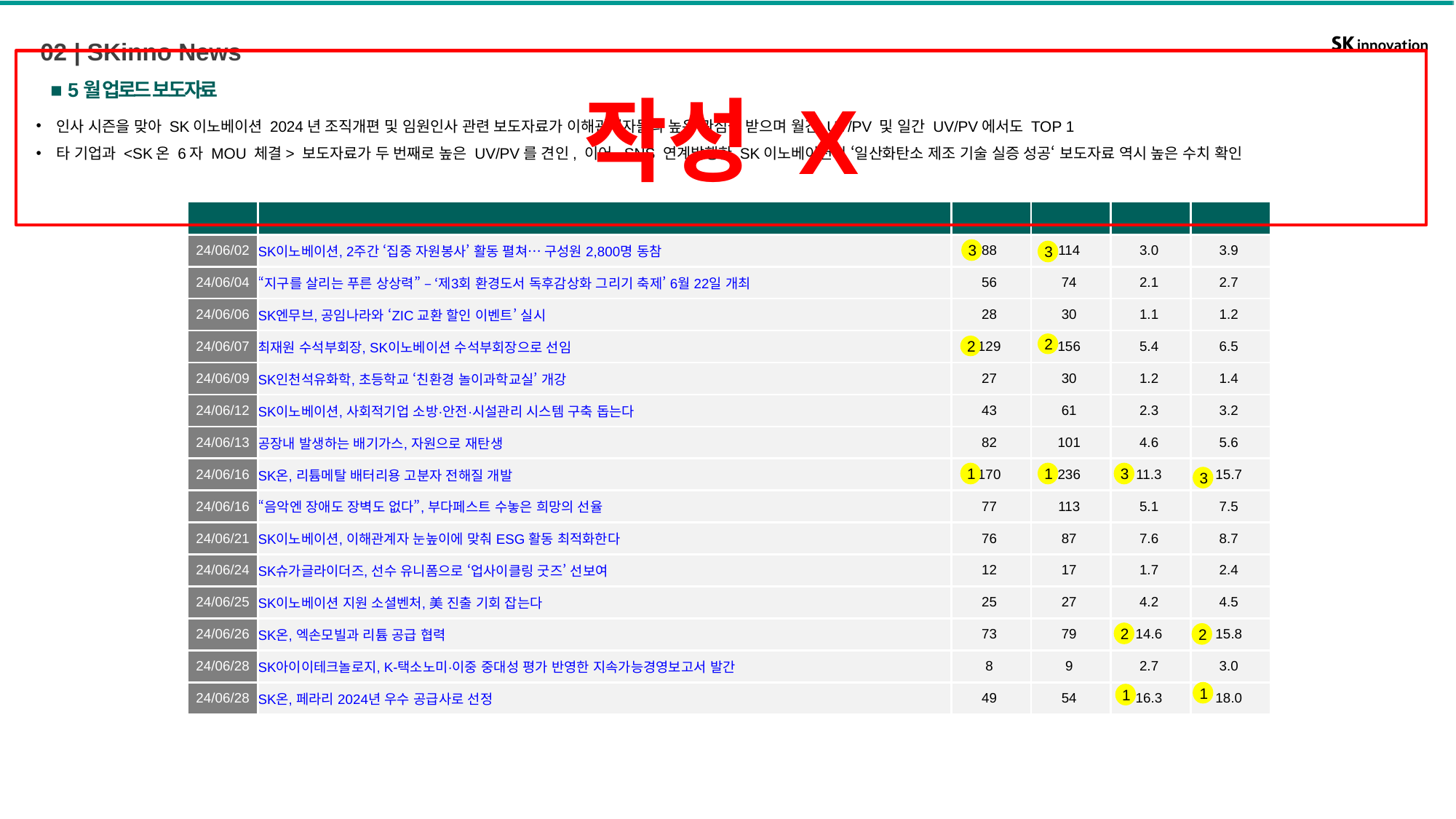

02 | SKinno News
작성 X
■ 5월 업로드 보도자료
인사 시즌을 맞아 SK이노베이션 2024년 조직개편 및 임원인사 관련 보도자료가 이해관계자들의 높은 관심을 받으며 월간 UV/PV 및 일간 UV/PV에서도 TOP 1
타 기업과 <SK온 6자 MOU 체결> 보도자료가 두 번째로 높은 UV/PV를 견인, 이어  SNS 연계발행한 SK이노베이션의 ‘일산화탄소 제조 기술 실증 성공‘ 보도자료 역시 높은 수치 확인
| 발행일 | 포스트명 | 월간 UV | 월간 PV | 일간 UV | 일간 PV |
| --- | --- | --- | --- | --- | --- |
| 24/06/02 | SK이노베이션, 2주간 ‘집중 자원봉사’ 활동 펼쳐… 구성원 2,800명 동참 | 88 | 114 | 3.0 | 3.9 |
| 24/06/04 | “지구를 살리는 푸른 상상력” – ‘제3회 환경도서 독후감상화 그리기 축제’ 6월 22일 개최 | 56 | 74 | 2.1 | 2.7 |
| 24/06/06 | SK엔무브, 공임나라와 ‘ZIC 교환 할인 이벤트’ 실시 | 28 | 30 | 1.1 | 1.2 |
| 24/06/07 | 최재원 수석부회장, SK이노베이션 수석부회장으로 선임 | 129 | 156 | 5.4 | 6.5 |
| 24/06/09 | SK인천석유화학, 초등학교 ‘친환경 놀이과학교실’ 개강 | 27 | 30 | 1.2 | 1.4 |
| 24/06/12 | SK이노베이션, 사회적기업 소방·안전·시설관리 시스템 구축 돕는다 | 43 | 61 | 2.3 | 3.2 |
| 24/06/13 | 공장내 발생하는 배기가스, 자원으로 재탄생 | 82 | 101 | 4.6 | 5.6 |
| 24/06/16 | SK온, 리튬메탈 배터리용 고분자 전해질 개발 | 170 | 236 | 11.3 | 15.7 |
| 24/06/16 | “음악엔 장애도 장벽도 없다”, 부다페스트 수놓은 희망의 선율 | 77 | 113 | 5.1 | 7.5 |
| 24/06/21 | SK이노베이션, 이해관계자 눈높이에 맞춰 ESG 활동 최적화한다 | 76 | 87 | 7.6 | 8.7 |
| 24/06/24 | SK슈가글라이더즈, 선수 유니폼으로 ‘업사이클링 굿즈’ 선보여 | 12 | 17 | 1.7 | 2.4 |
| 24/06/25 | SK이노베이션 지원 소셜벤처, 美 진출 기회 잡는다 | 25 | 27 | 4.2 | 4.5 |
| 24/06/26 | SK온, 엑손모빌과 리튬 공급 협력 | 73 | 79 | 14.6 | 15.8 |
| 24/06/28 | SK아이이테크놀로지, K-택소노미·이중 중대성 평가 반영한 지속가능경영보고서 발간 | 8 | 9 | 2.7 | 3.0 |
| 24/06/28 | SK온, 페라리 2024년 우수 공급사로 선정 | 49 | 54 | 16.3 | 18.0 |
3
3
2
2
1
1
3
3
2
2
1
1